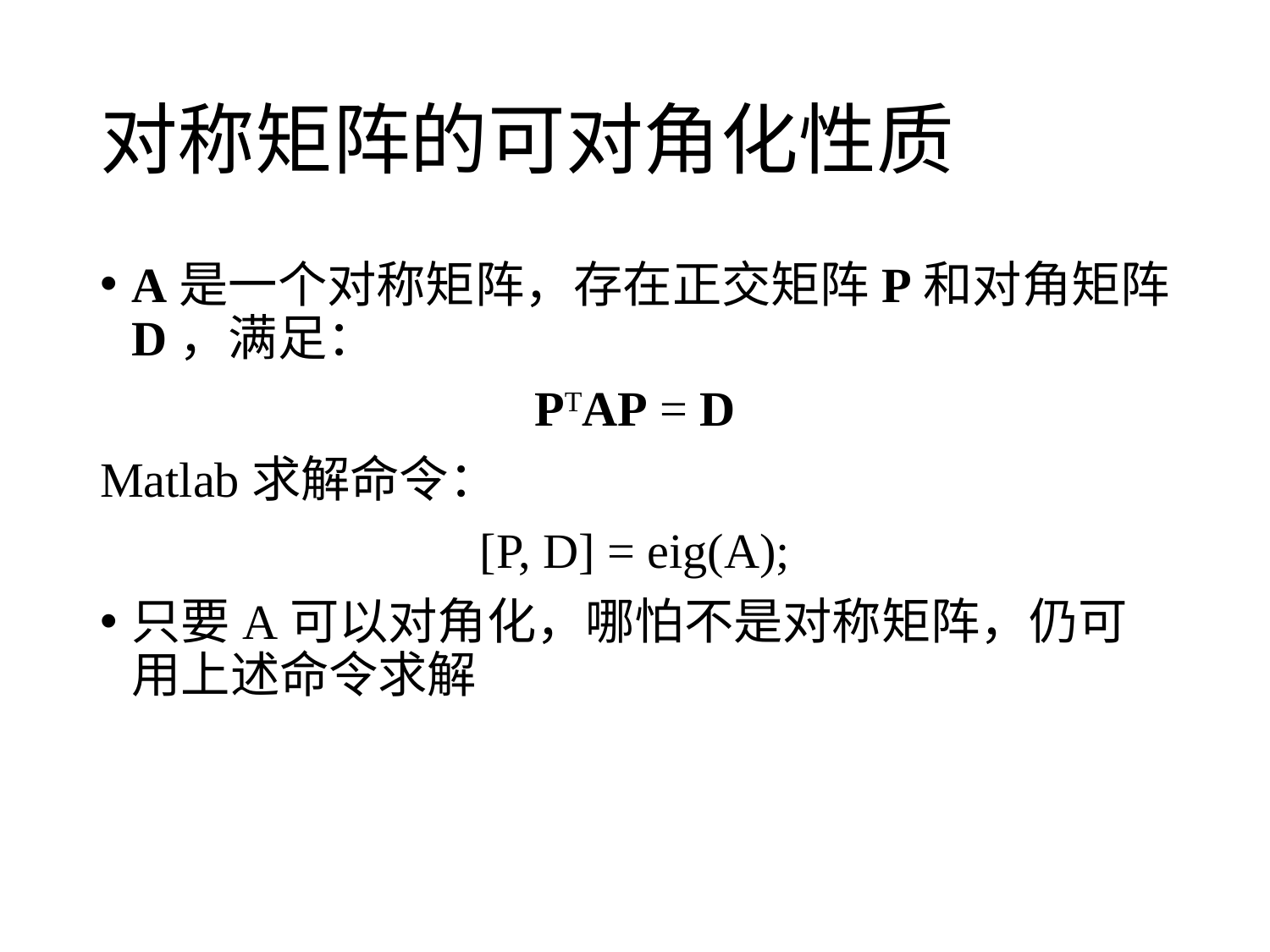

# 对称矩阵的可对角化性质
A是一个对称矩阵，存在正交矩阵P和对角矩阵D，满足：
PTAP = D
Matlab求解命令：
[P, D] = eig(A);
只要A可以对角化，哪怕不是对称矩阵，仍可用上述命令求解